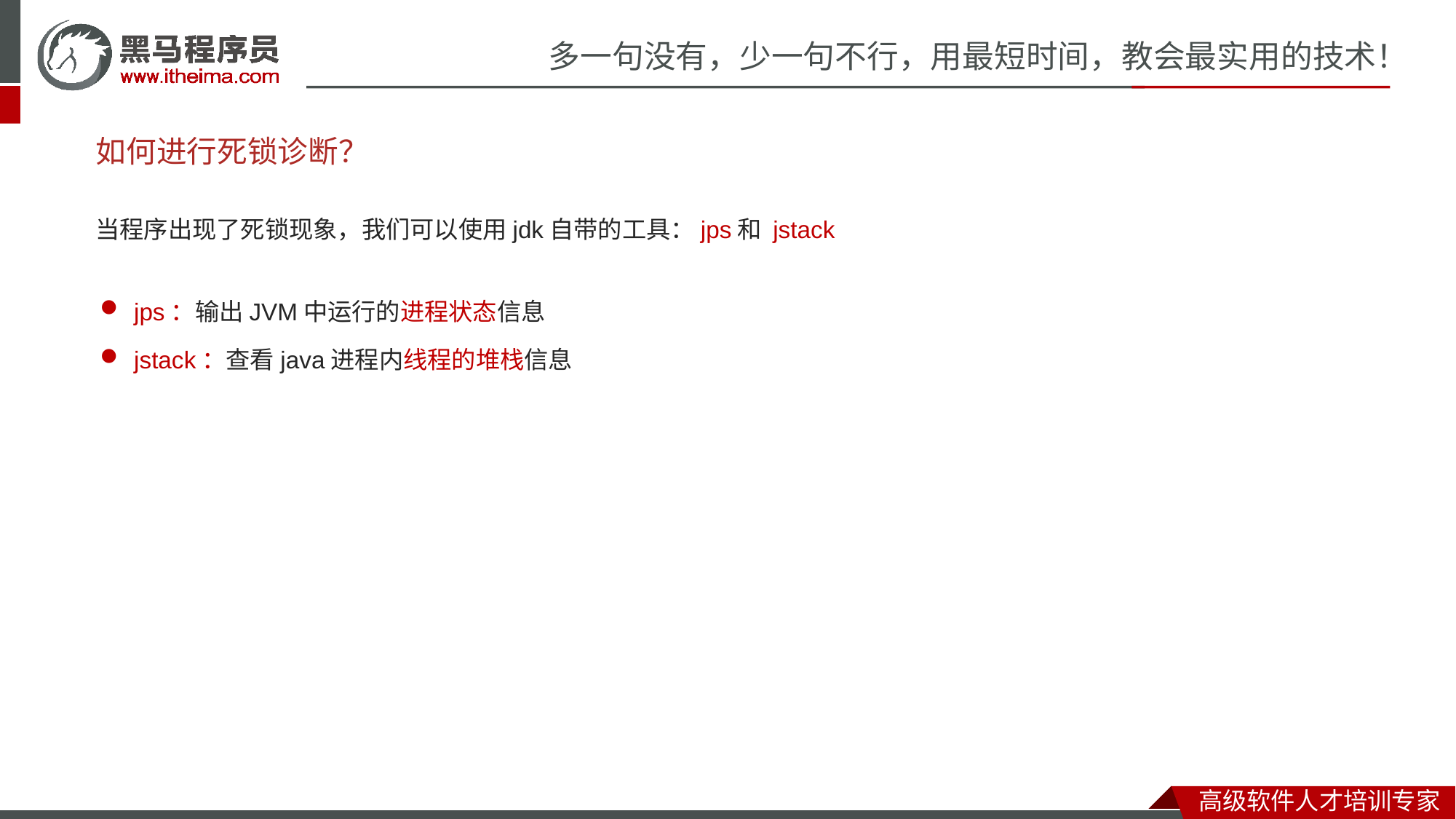

# 如何进行死锁诊断？
当程序出现了死锁现象，我们可以使用jdk自带的工具：jps和 jstack
jps：输出JVM中运行的进程状态信息
jstack：查看java进程内线程的堆栈信息